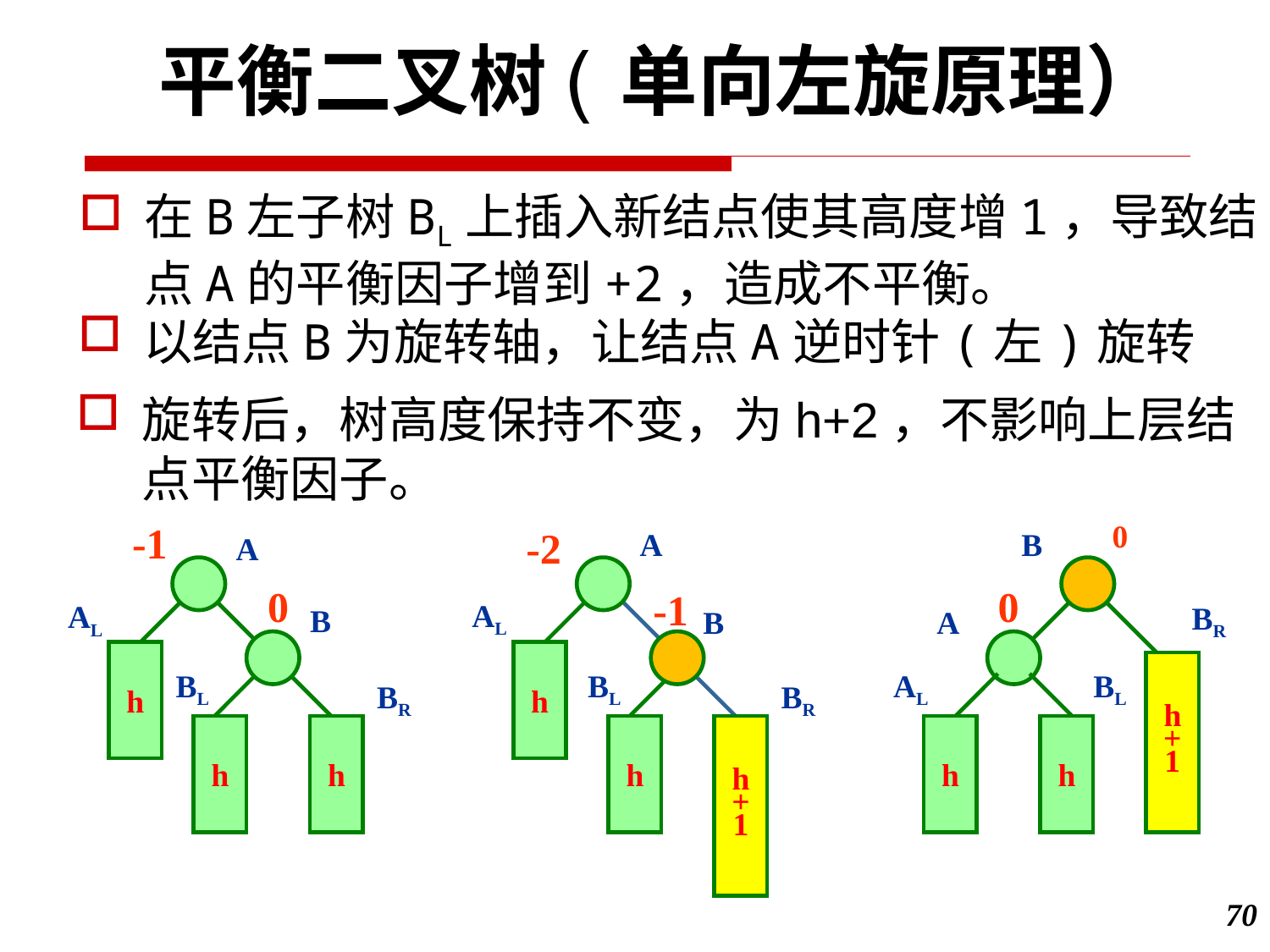

平衡二叉树(单向左旋原理）
在B左子树BL上插入新结点使其高度增1，导致结点A的平衡因子增到+2，造成不平衡。
以结点B为旋转轴，让结点A逆时针(左)旋转
旋转后，树高度保持不变，为h+2，不影响上层结点平衡因子。
-1
A

0
AL
B

h
BL
BR

h
h
0
B

0

BR
A

h
+
1
AL
BL

h
h
-2
A

-1

AL
B

h
BL

BR
h
h
+
1
70